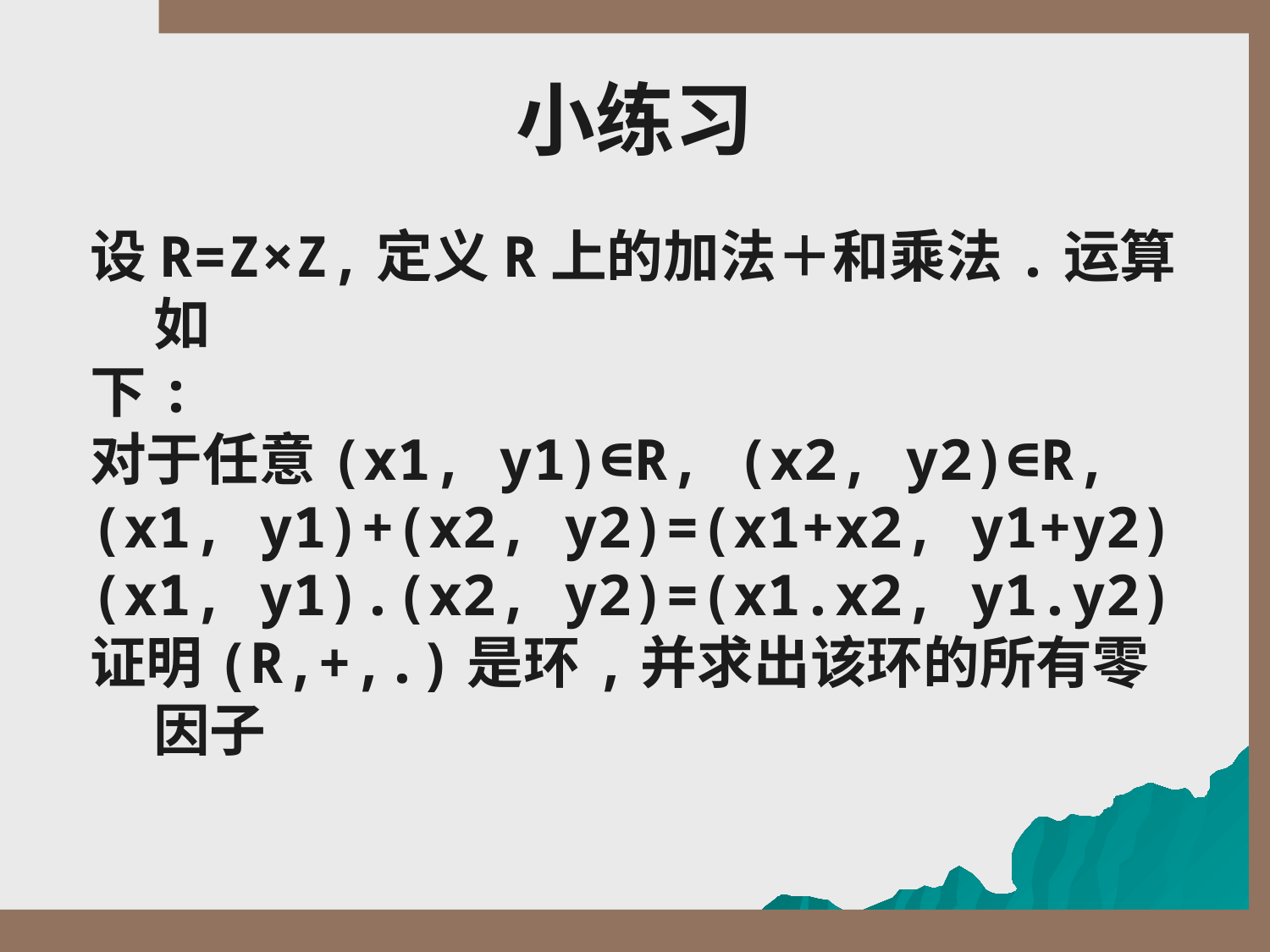

# 小练习

设R=Z×Z,定义R上的加法＋和乘法.运算如
下:
对于任意(x1, y1)∈R, (x2, y2)∈R,
(x1, y1)+(x2, y2)=(x1+x2, y1+y2)
(x1, y1).(x2, y2)=(x1.x2, y1.y2)
证明(R,+,.)是环,并求出该环的所有零因子

84